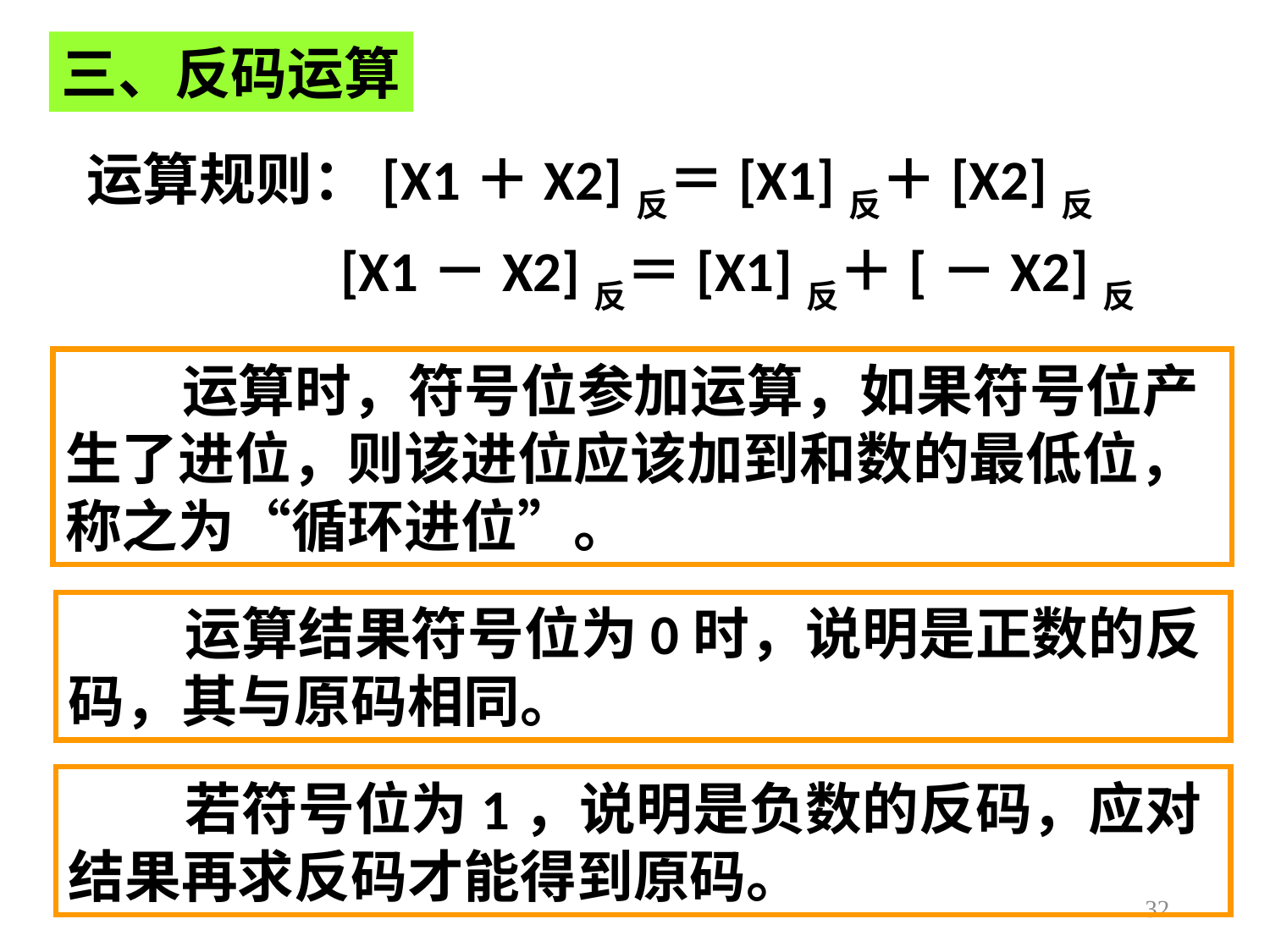

三、反码运算
运算规则：[X1＋X2]反＝[X1]反＋[X2]反
                    [X1－X2]反＝[X1]反＋[－X2]反
        运算时，符号位参加运算，如果符号位产生了进位，则该进位应该加到和数的最低位，称之为“循环进位”。
        运算结果符号位为0时，说明是正数的反码，其与原码相同。
        若符号位为1，说明是负数的反码，应对结果再求反码才能得到原码。
32